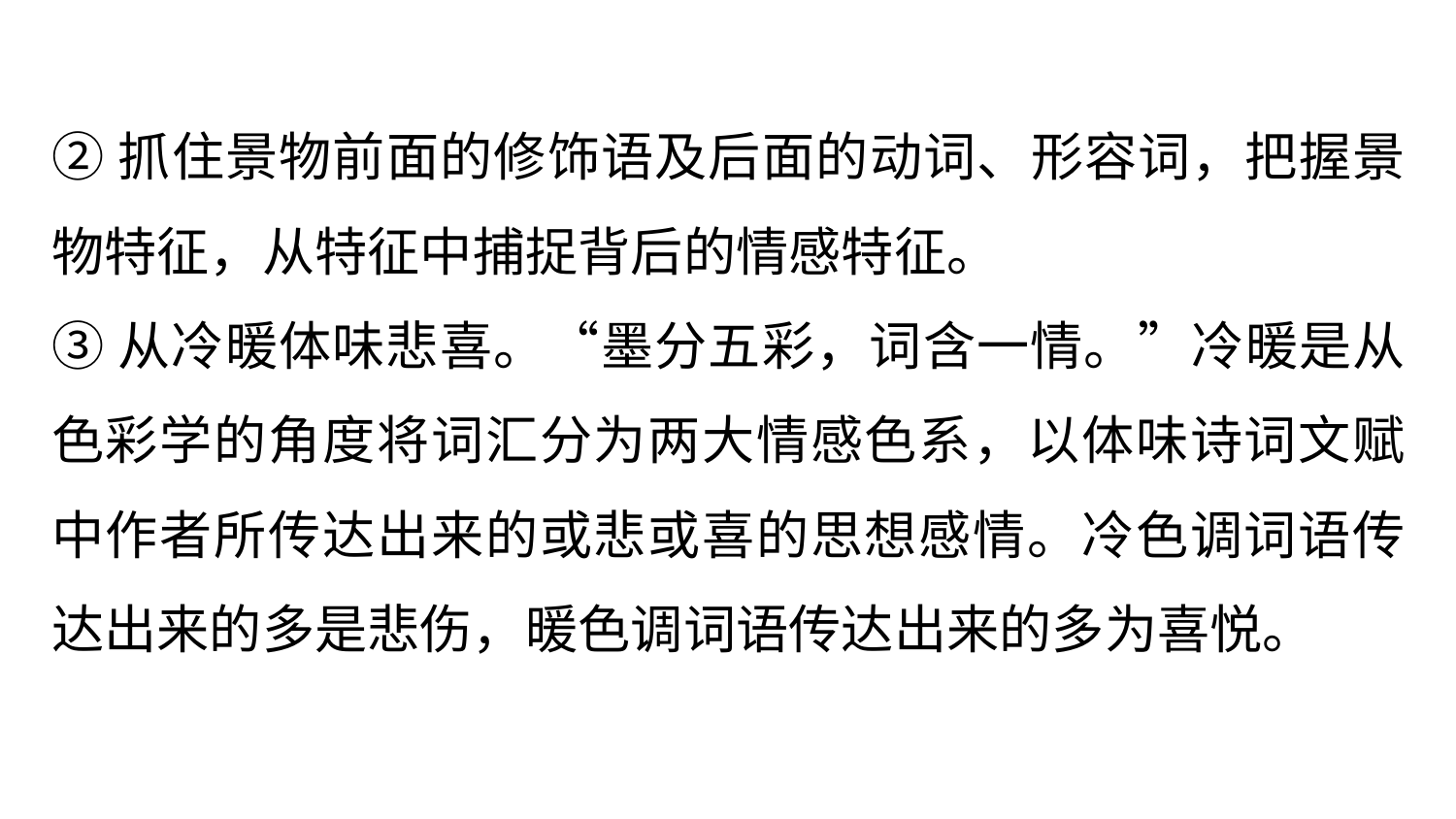

②抓住景物前面的修饰语及后面的动词、形容词，把握景物特征，从特征中捕捉背后的情感特征。
③从冷暖体味悲喜。“墨分五彩，词含一情。”冷暖是从色彩学的角度将词汇分为两大情感色系，以体味诗词文赋中作者所传达出来的或悲或喜的思想感情。冷色调词语传达出来的多是悲伤，暖色调词语传达出来的多为喜悦。